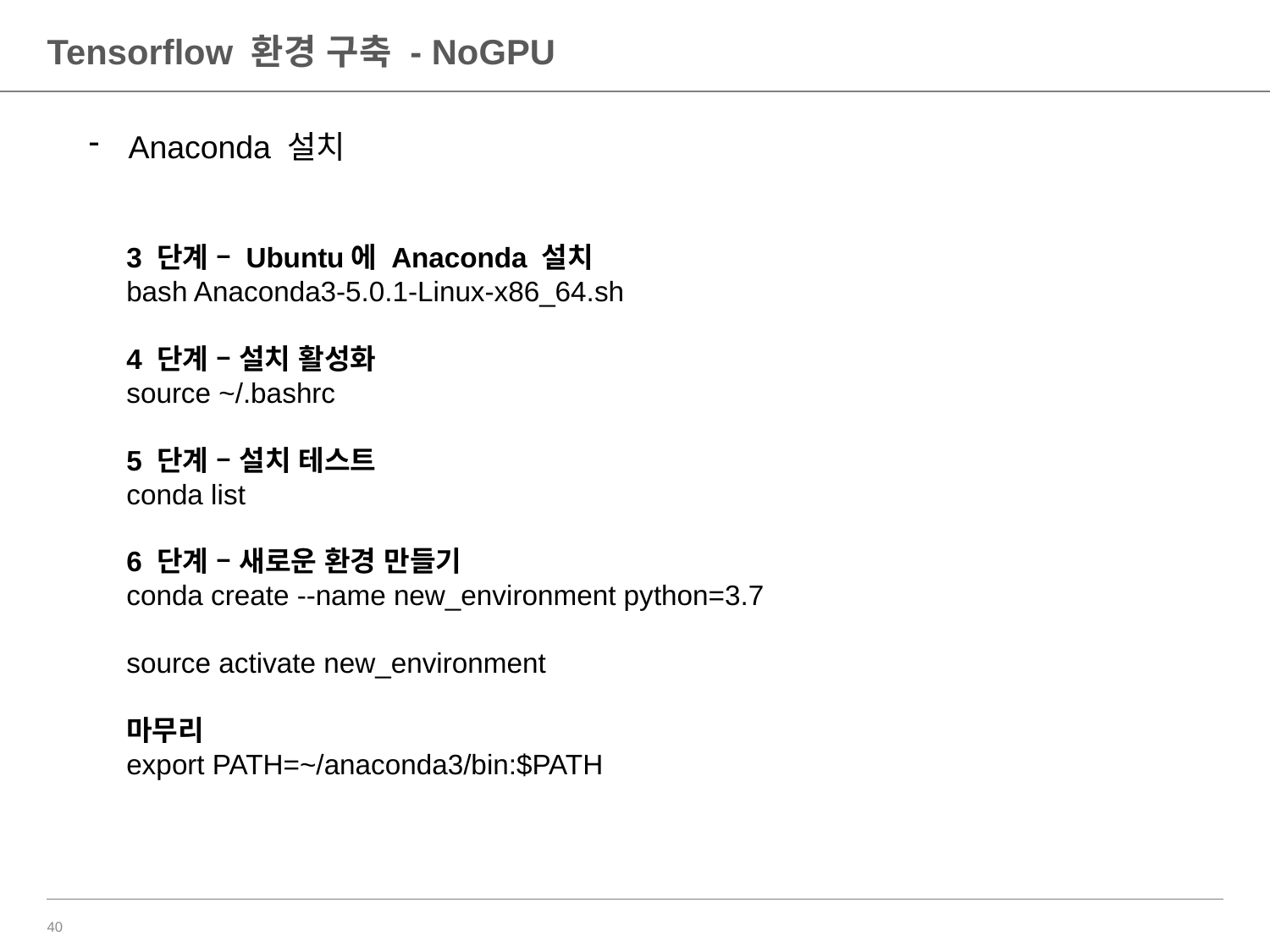

# Tensorflow 환경 구축 - NoGPU
Anaconda 설치
3 단계 – Ubuntu에 Anaconda 설치
bash Anaconda3-5.0.1-Linux-x86_64.sh  
4 단계 – 설치 활성화
source ~/.bashrc
 
5 단계 – 설치 테스트
conda list
6 단계 – 새로운 환경 만들기
conda create --name new_environment python=3.7   
source activate new_environment
마무리
export PATH=~/anaconda3/bin:$PATH